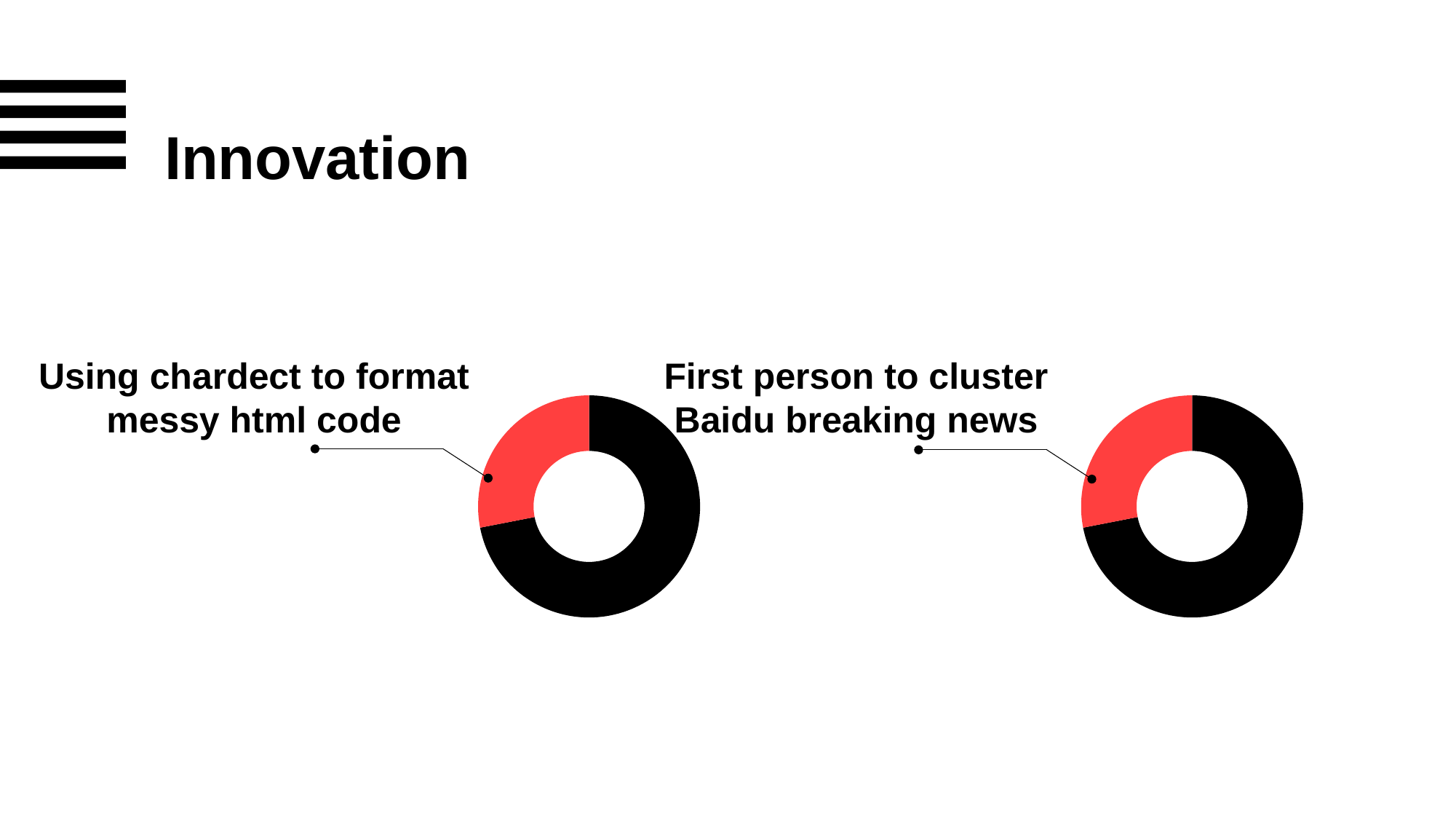

Innovation

Using chardect to format messy html code
First person to cluster Baidu breaking news

### Chart

| Category | 销售额 |
|---|---|
| 第一季度 | 8.200000000000001 |
| 第二季度 | 3.2 |

### Chart

| Category | 销售额 |
|---|---|
| 第一季度 | 8.200000000000001 |
| 第二季度 | 3.2 |